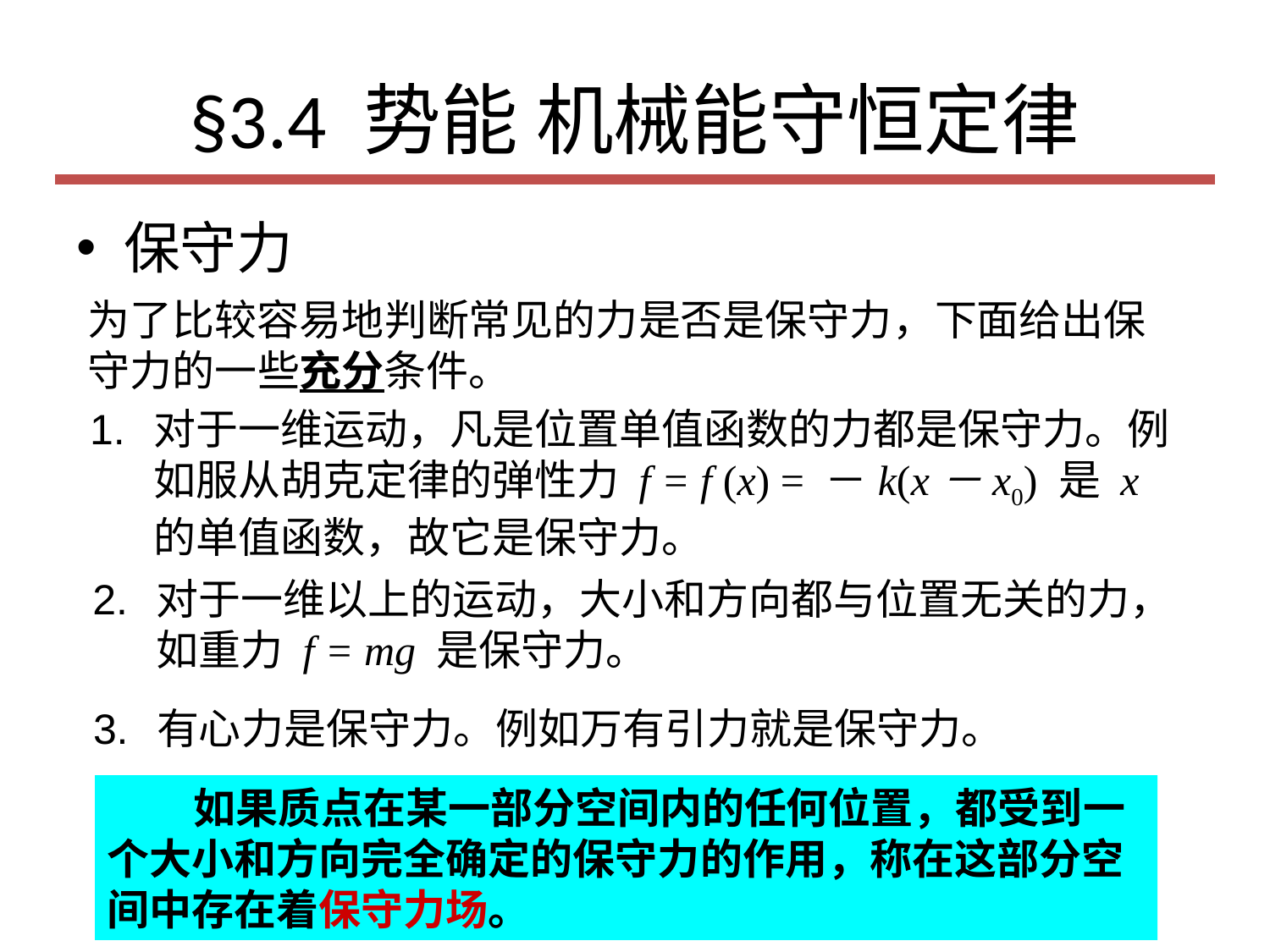

# §3.4 势能 机械能守恒定律
保守力
为了比较容易地判断常见的力是否是保守力，下面给出保守力的一些充分条件。
对于一维运动，凡是位置单值函数的力都是保守力。例如服从胡克定律的弹性力 f = f (x) = －k(x－x0) 是 x 的单值函数，故它是保守力。
对于一维以上的运动，大小和方向都与位置无关的力，如重力 f = mg 是保守力。
有心力是保守力。例如万有引力就是保守力。
        如果质点在某一部分空间内的任何位置，都受到一个大小和方向完全确定的保守力的作用，称在这部分空间中存在着保守力场。